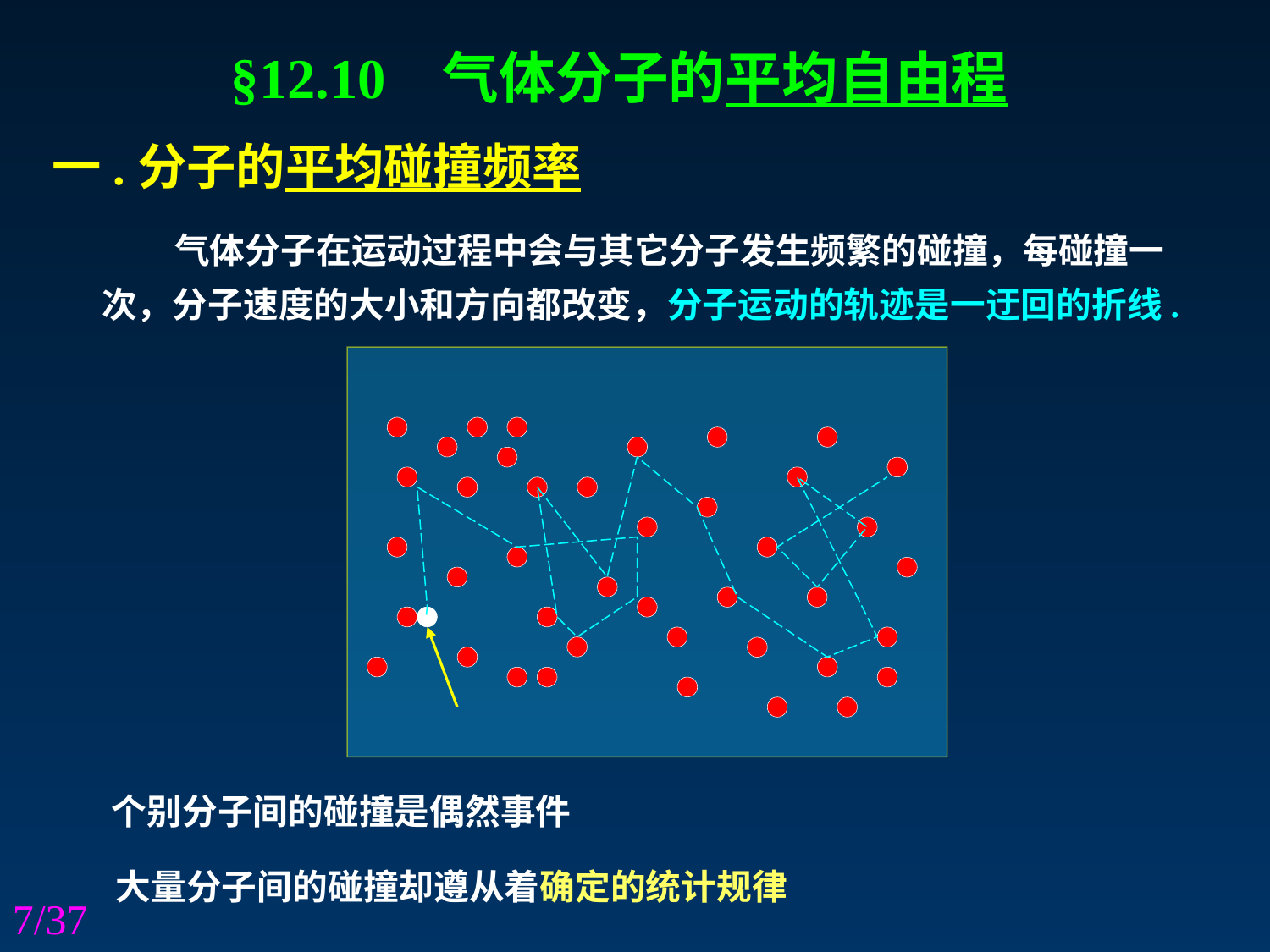

§12.10   气体分子的平均自由程
一.分子的平均碰撞频率
        气体分子在运动过程中会与其它分子发生频繁的碰撞，每碰撞一
次，分子速度的大小和方向都改变，分子运动的轨迹是一迂回的折线.

个别分子间的碰撞是偶然事件
大量分子间的碰撞却遵从着确定的统计规律
7/37